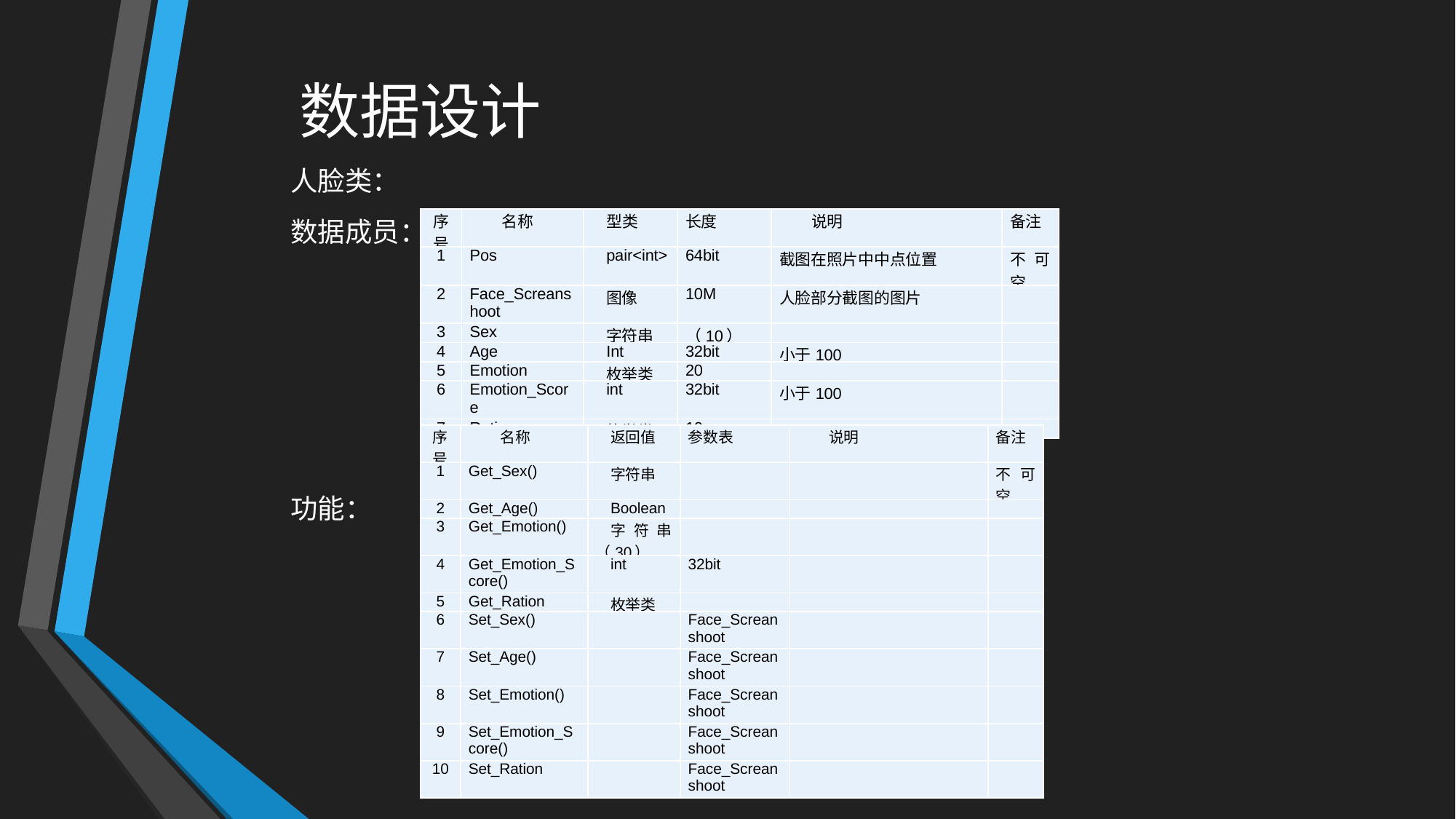

# 数据设计
人脸类：
| 序号 | 名称 | 型类 | 长度 | 说明 | 备注 |
| --- | --- | --- | --- | --- | --- |
| 1 | Pos | pair<int> | 64bit | 截图在照片中中点位置 | 不可空 |
| 2 | Face\_Screanshoot | 图像 | 10M | 人脸部分截图的图片 |  |
| 3 | Sex | 字符串 | （10） |  |  |
| 4 | Age | Int | 32bit | 小于100 |  |
| 5 | Emotion | 枚举类 | 20 |  |  |
| 6 | Emotion\_Score | int | 32bit | 小于100 |  |
| 7 | Ration | 枚举类 | 10 |  |  |
数据成员：
| 序号 | 名称 | 返回值 | 参数表 | 说明 | 备注 |
| --- | --- | --- | --- | --- | --- |
| 1 | Get\_Sex() | 字符串 |  |  | 不可空 |
| 2 | Get\_Age() | Boolean |  |  |  |
| 3 | Get\_Emotion() | 字符串（30） |  |  |  |
| 4 | Get\_Emotion\_Score() | int | 32bit |  |  |
| 5 | Get\_Ration | 枚举类 |  |  |  |
| 6 | Set\_Sex() |  | Face\_Screanshoot |  |  |
| 7 | Set\_Age() |  | Face\_Screanshoot |  |  |
| 8 | Set\_Emotion() |  | Face\_Screanshoot |  |  |
| 9 | Set\_Emotion\_Score() |  | Face\_Screanshoot |  |  |
| 10 | Set\_Ration |  | Face\_Screanshoot |  |  |
功能：